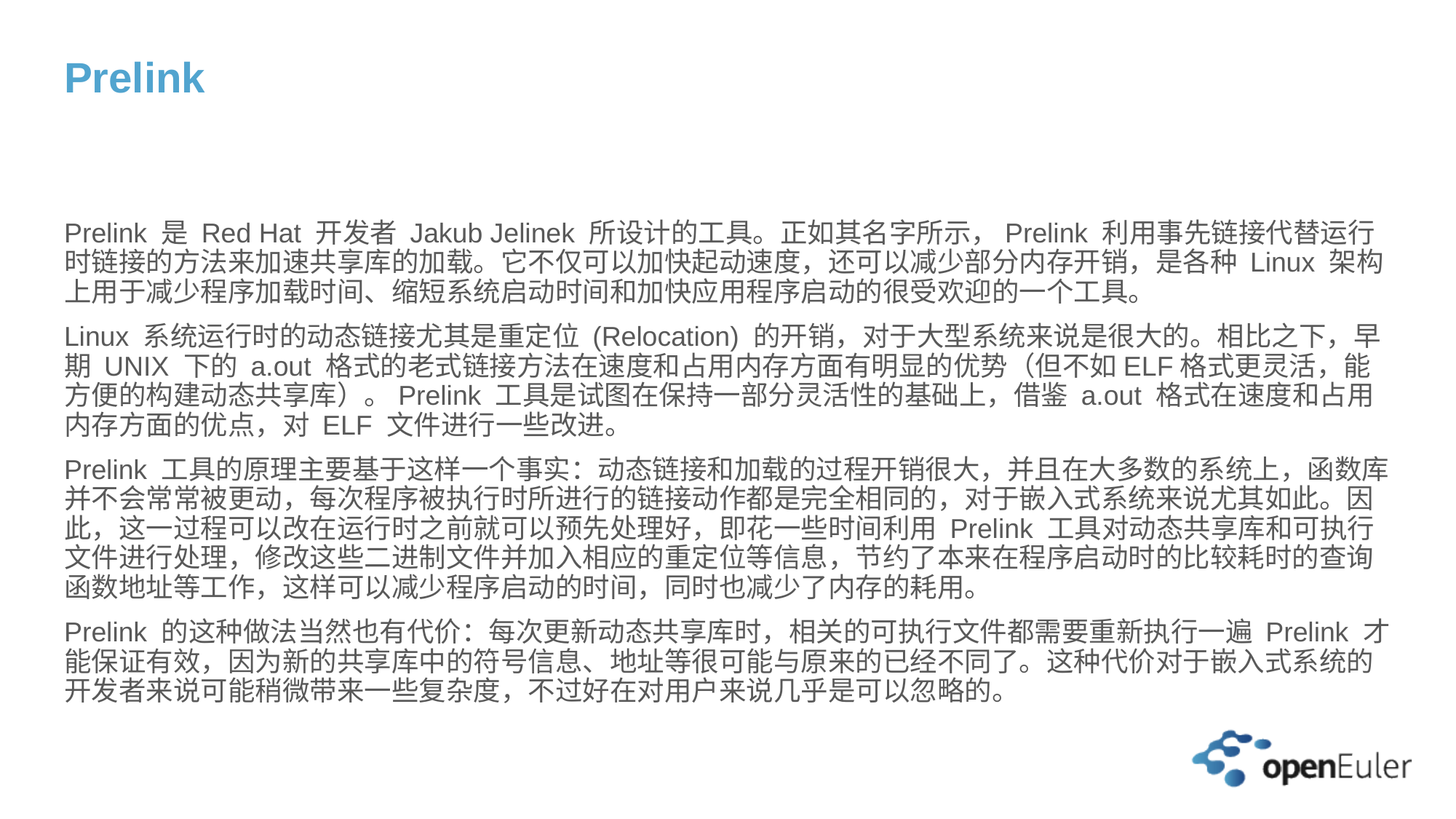

# Prelink
Prelink 是 Red Hat 开发者 Jakub Jelinek 所设计的工具。正如其名字所示，Prelink 利用事先链接代替运行时链接的方法来加速共享库的加载。它不仅可以加快起动速度，还可以减少部分内存开销，是各种 Linux 架构上用于减少程序加载时间、缩短系统启动时间和加快应用程序启动的很受欢迎的一个工具。
Linux 系统运行时的动态链接尤其是重定位 (Relocation) 的开销，对于大型系统来说是很大的。相比之下，早期 UNIX 下的 a.out 格式的老式链接方法在速度和占用内存方面有明显的优势（但不如ELF格式更灵活，能方便的构建动态共享库）。Prelink 工具是试图在保持一部分灵活性的基础上，借鉴 a.out 格式在速度和占用内存方面的优点，对 ELF 文件进行一些改进。
Prelink 工具的原理主要基于这样一个事实：动态链接和加载的过程开销很大，并且在大多数的系统上，函数库并不会常常被更动，每次程序被执行时所进行的链接动作都是完全相同的，对于嵌入式系统来说尤其如此。因此，这一过程可以改在运行时之前就可以预先处理好，即花一些时间利用 Prelink 工具对动态共享库和可执行文件进行处理，修改这些二进制文件并加入相应的重定位等信息，节约了本来在程序启动时的比较耗时的查询函数地址等工作，这样可以减少程序启动的时间，同时也减少了内存的耗用。
Prelink 的这种做法当然也有代价：每次更新动态共享库时，相关的可执行文件都需要重新执行一遍 Prelink 才能保证有效，因为新的共享库中的符号信息、地址等很可能与原来的已经不同了。这种代价对于嵌入式系统的开发者来说可能稍微带来一些复杂度，不过好在对用户来说几乎是可以忽略的。